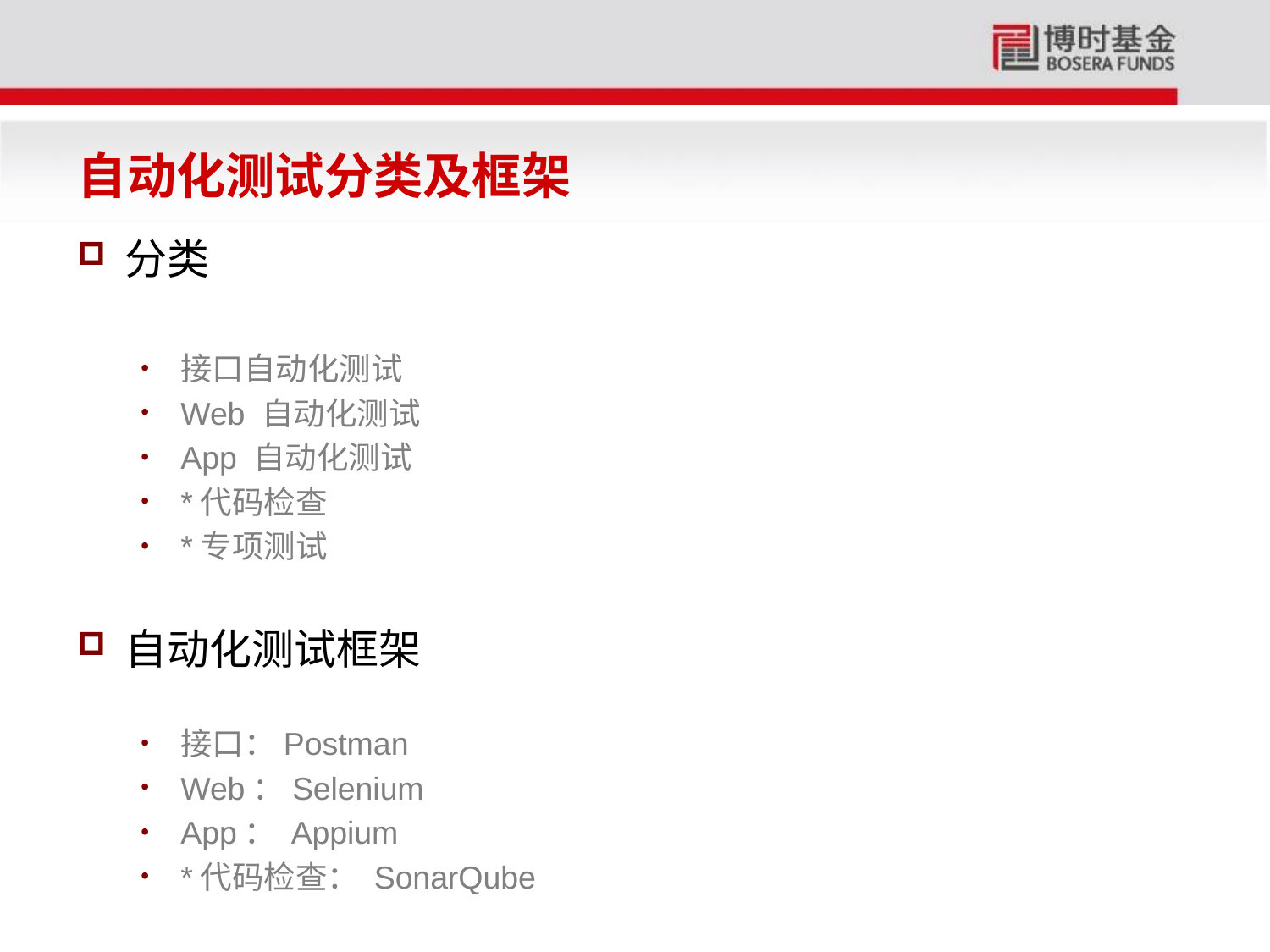

# 自动化测试分类及框架
分类

接口自动化测试
Web 自动化测试
App 自动化测试
*代码检查
*专项测试

自动化测试框架

接口：Postman
Web：Selenium
App： Appium
*代码检查： SonarQube